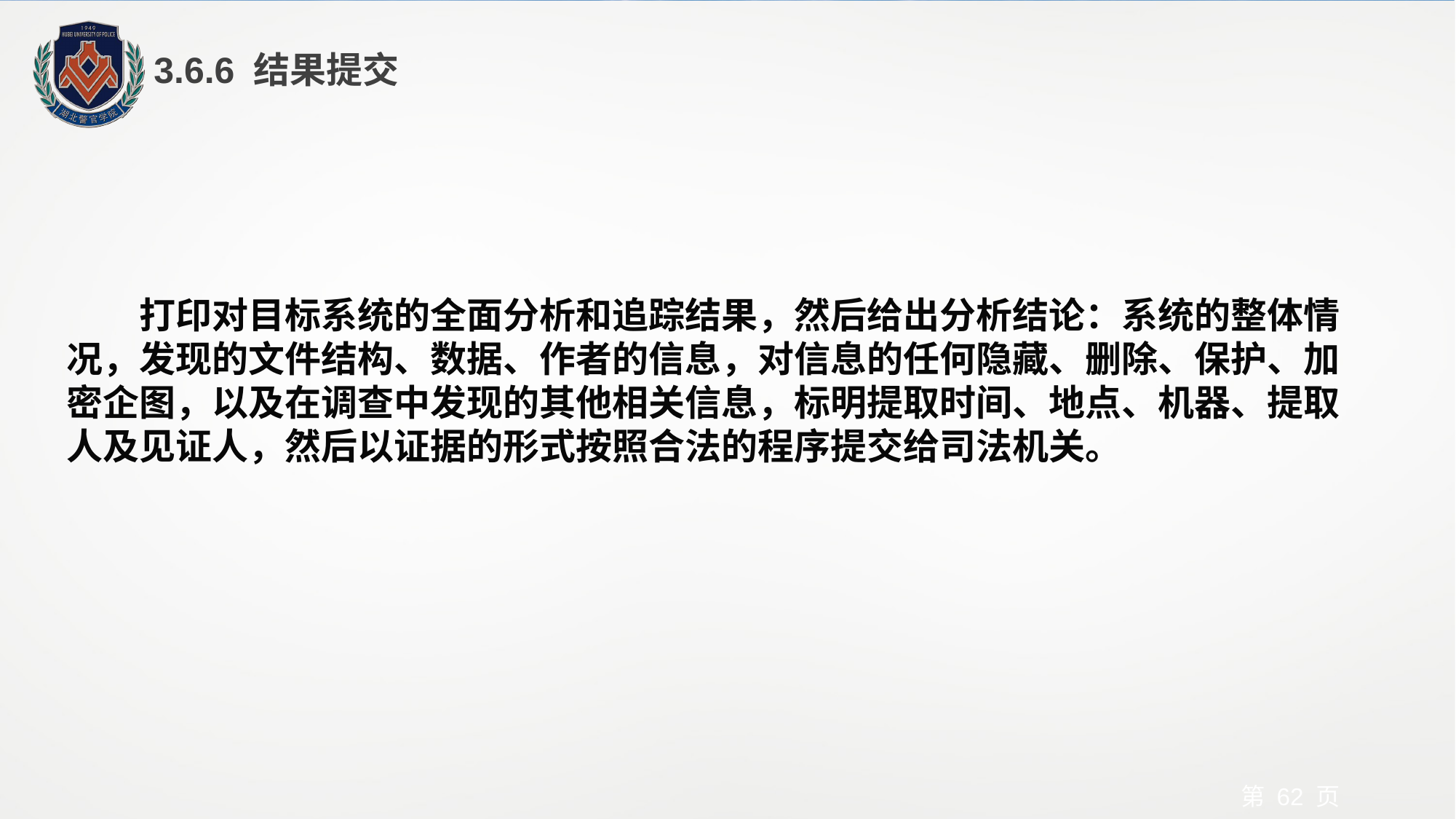

3.6.6 结果提交
　　打印对目标系统的全面分析和追踪结果，然后给出分析结论：系统的整体情况，发现的文件结构、数据、作者的信息，对信息的任何隐藏、删除、保护、加密企图，以及在调查中发现的其他相关信息，标明提取时间、地点、机器、提取人及见证人，然后以证据的形式按照合法的程序提交给司法机关。